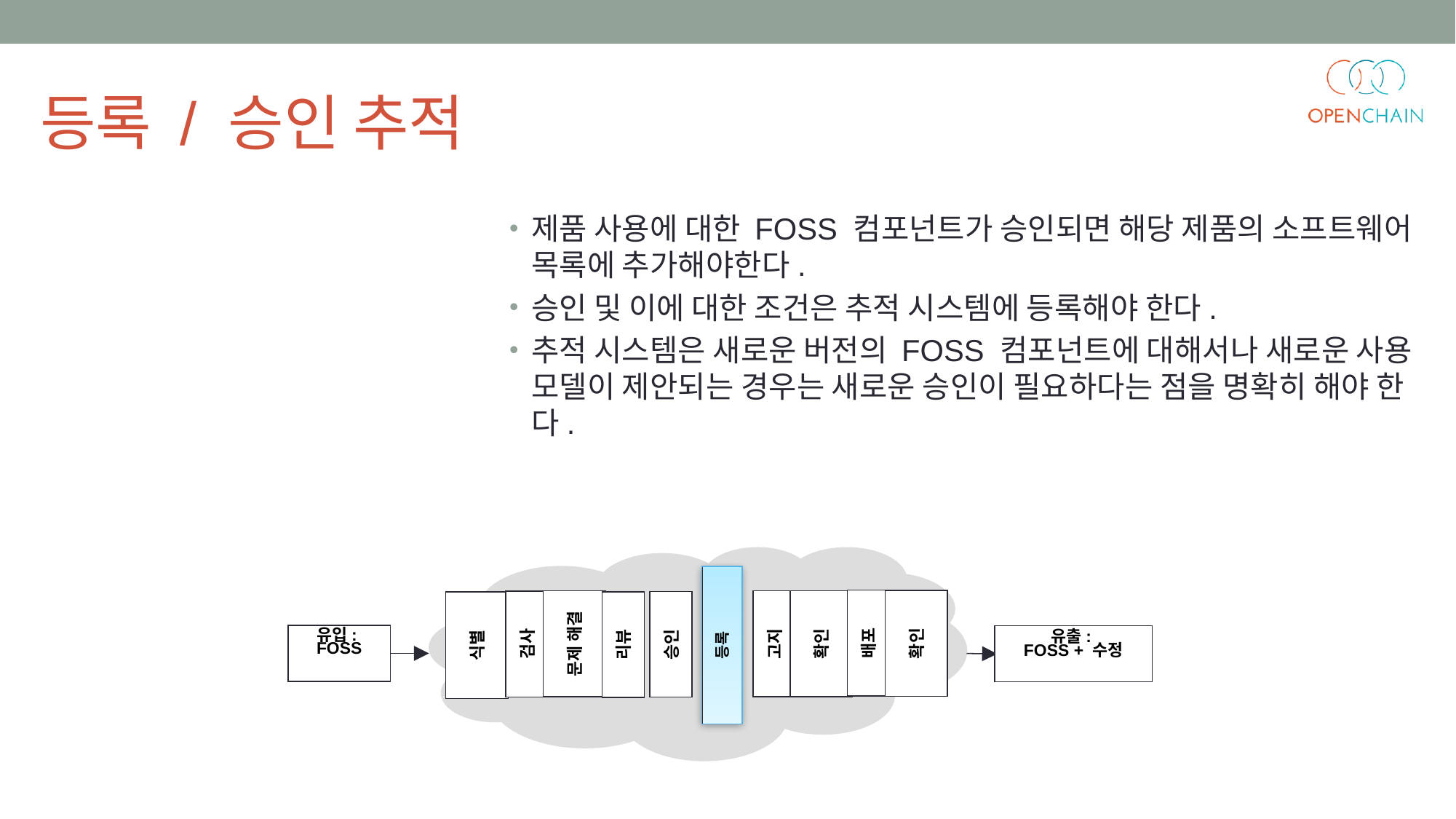

등록 / 승인 추적
제품 사용에 대한 FOSS 컴포넌트가 승인되면 해당 제품의 소프트웨어 목록에 추가해야한다.
승인 및 이에 대한 조건은 추적 시스템에 등록해야 한다.
추적 시스템은 새로운 버전의 FOSS 컴포넌트에 대해서나 새로운 사용 모델이 제안되는 경우는 새로운 승인이 필요하다는 점을 명확히 해야 한다.

확인
문제 해결
확인
식별
배포
고지
검사
승인
리뷰
등록
유입:
FOSS
유출:
FOSS + 수정